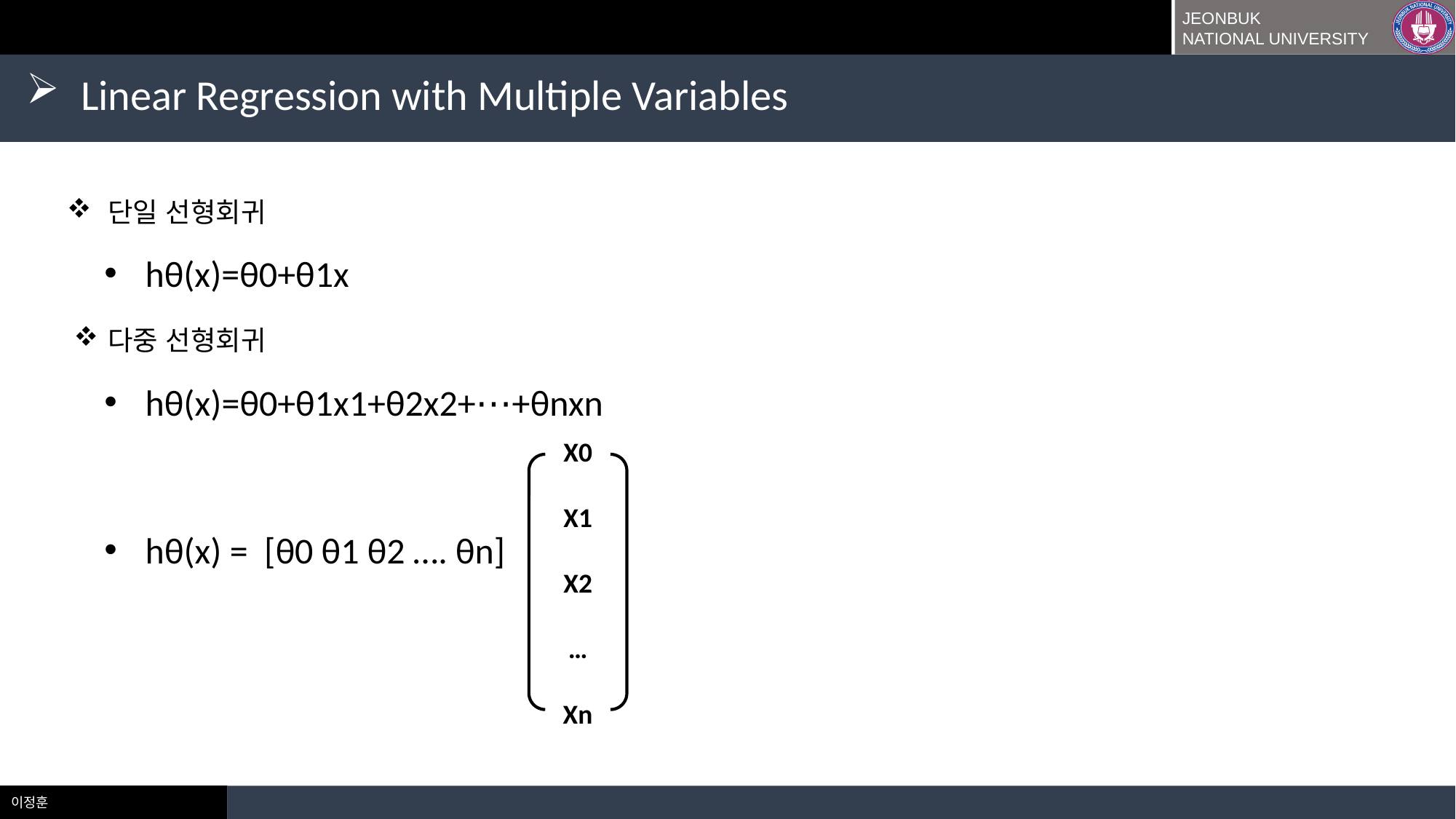

Linear Regression with Multiple Variables
단일 선형회귀
hθ​(x)=θ0​+θ1​x
다중 선형회귀
hθ​(x)=θ0​+θ1​x1​+θ2​x2​+⋯+θn​xn
X0

X1

X2

…

Xn
hθ​(x) =  [θ0 θ1 θ2 …. θn]